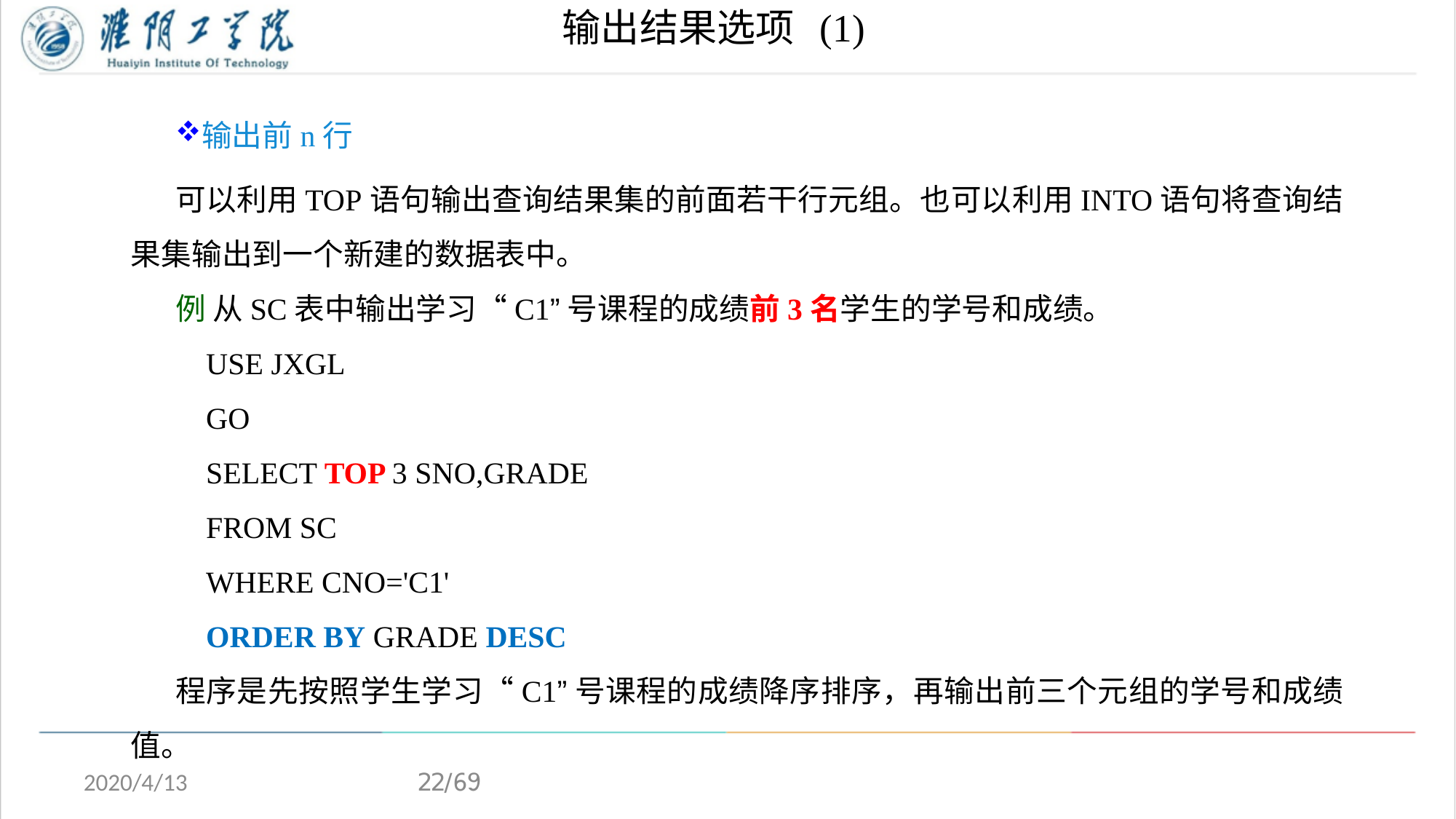

# 输出结果选项 (1)
输出前n行
可以利用TOP语句输出查询结果集的前面若干行元组。也可以利用INTO语句将查询结果集输出到一个新建的数据表中。
例 从SC表中输出学习“C1”号课程的成绩前3名学生的学号和成绩。
    USE JXGL
    GO
    SELECT TOP 3 SNO,GRADE
    FROM SC
    WHERE CNO='C1'
    ORDER BY GRADE DESC
程序是先按照学生学习“C1”号课程的成绩降序排序，再输出前三个元组的学号和成绩值。
22/69
2020/4/13